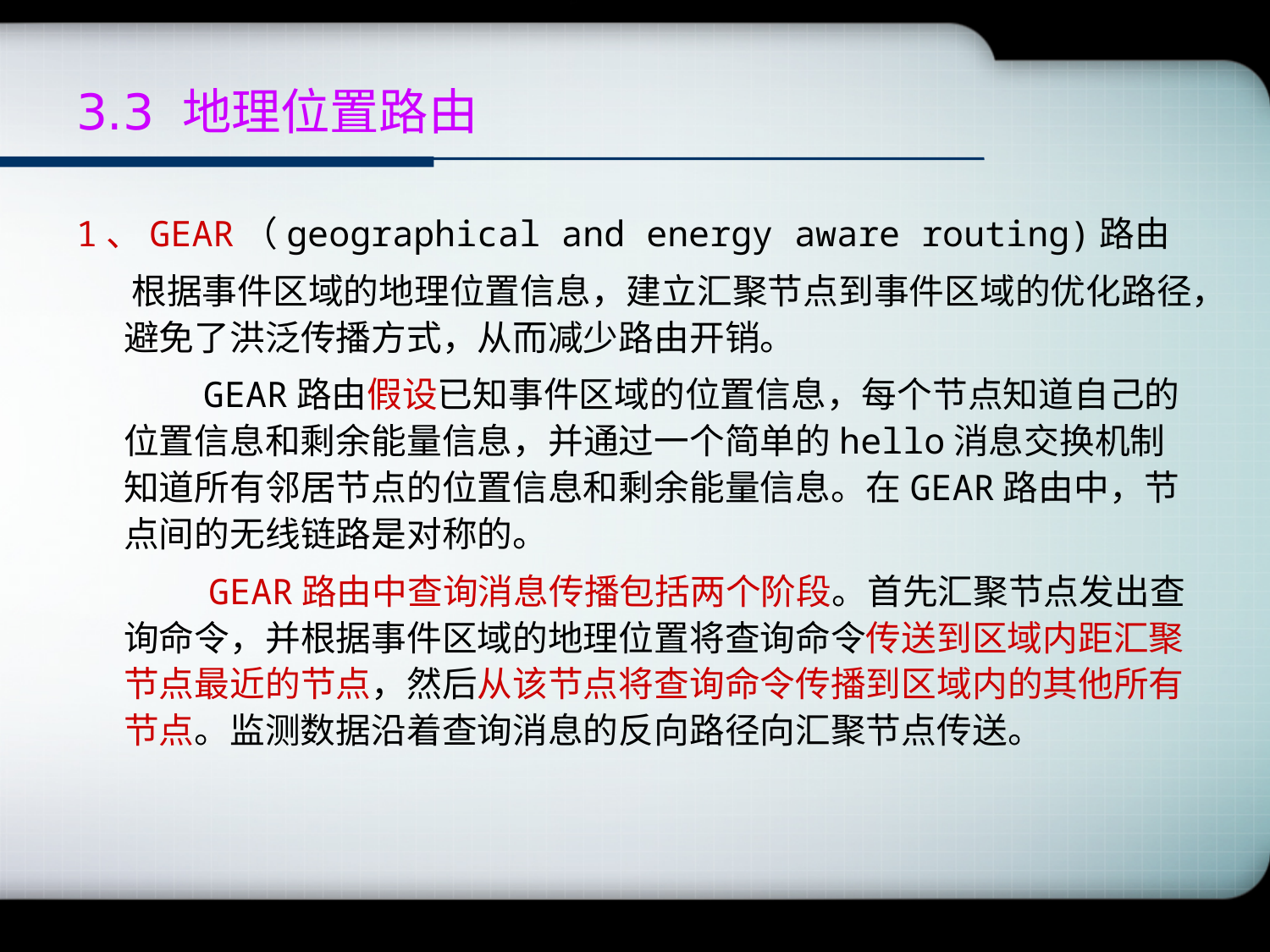

# 3.3 地理位置路由
1、GEAR（geographical and energy aware routing)路由
      根据事件区域的地理位置信息，建立汇聚节点到事件区域的优化路径，避免了洪泛传播方式，从而减少路由开销。
      GEAR路由假设已知事件区域的位置信息，每个节点知道自己的位置信息和剩余能量信息，并通过一个简单的hello消息交换机制知道所有邻居节点的位置信息和剩余能量信息。在GEAR路由中，节点间的无线链路是对称的。
	    GEAR路由中查询消息传播包括两个阶段。首先汇聚节点发出查询命令，并根据事件区域的地理位置将查询命令传送到区域内距汇聚节点最近的节点，然后从该节点将查询命令传播到区域内的其他所有节点。监测数据沿着查询消息的反向路径向汇聚节点传送。